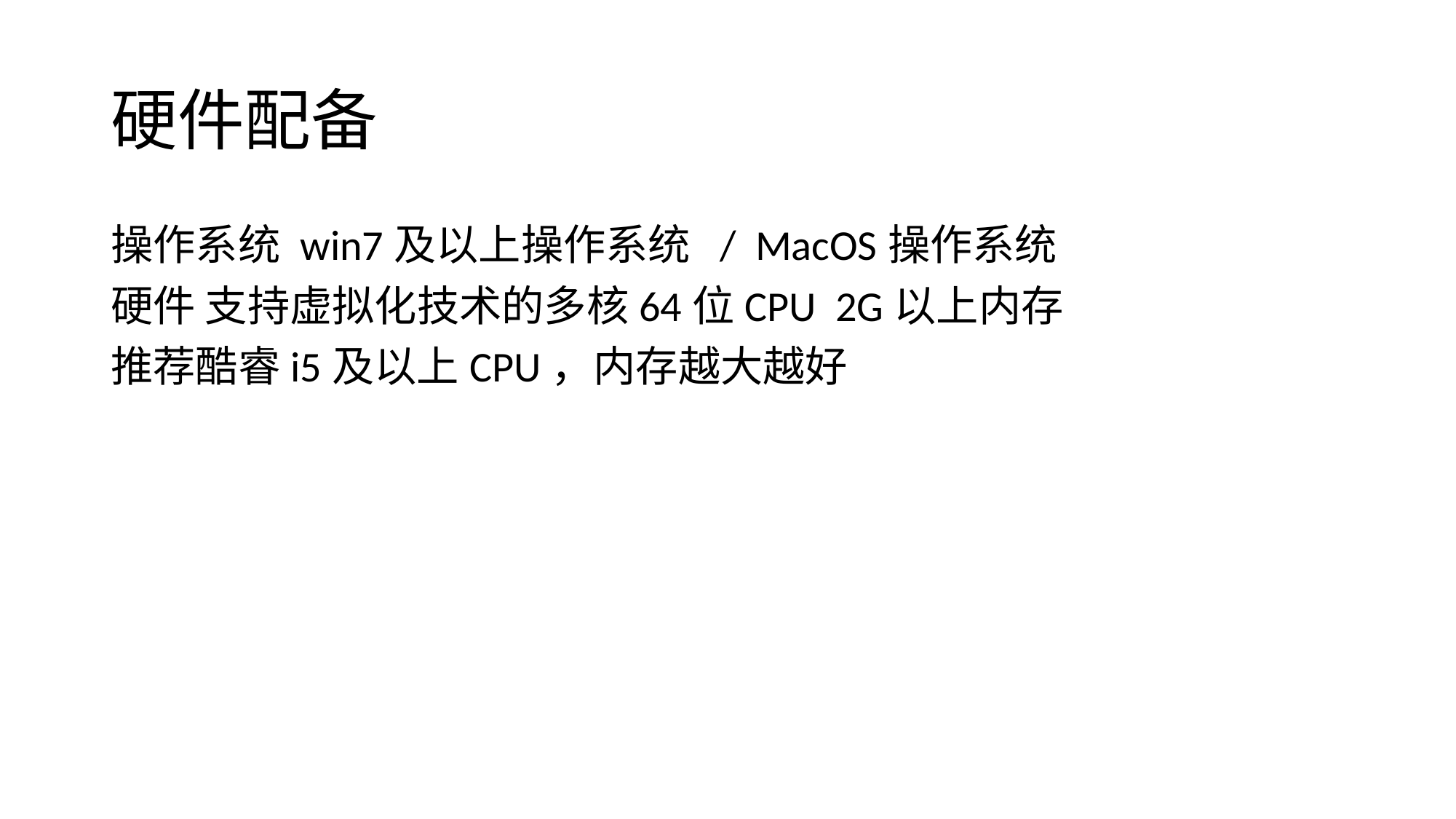

# 硬件配备
操作系统 win7及以上操作系统  /  MacOS操作系统
硬件 支持虚拟化技术的多核64位CPU  2G以上内存
推荐酷睿i5及以上CPU，内存越大越好